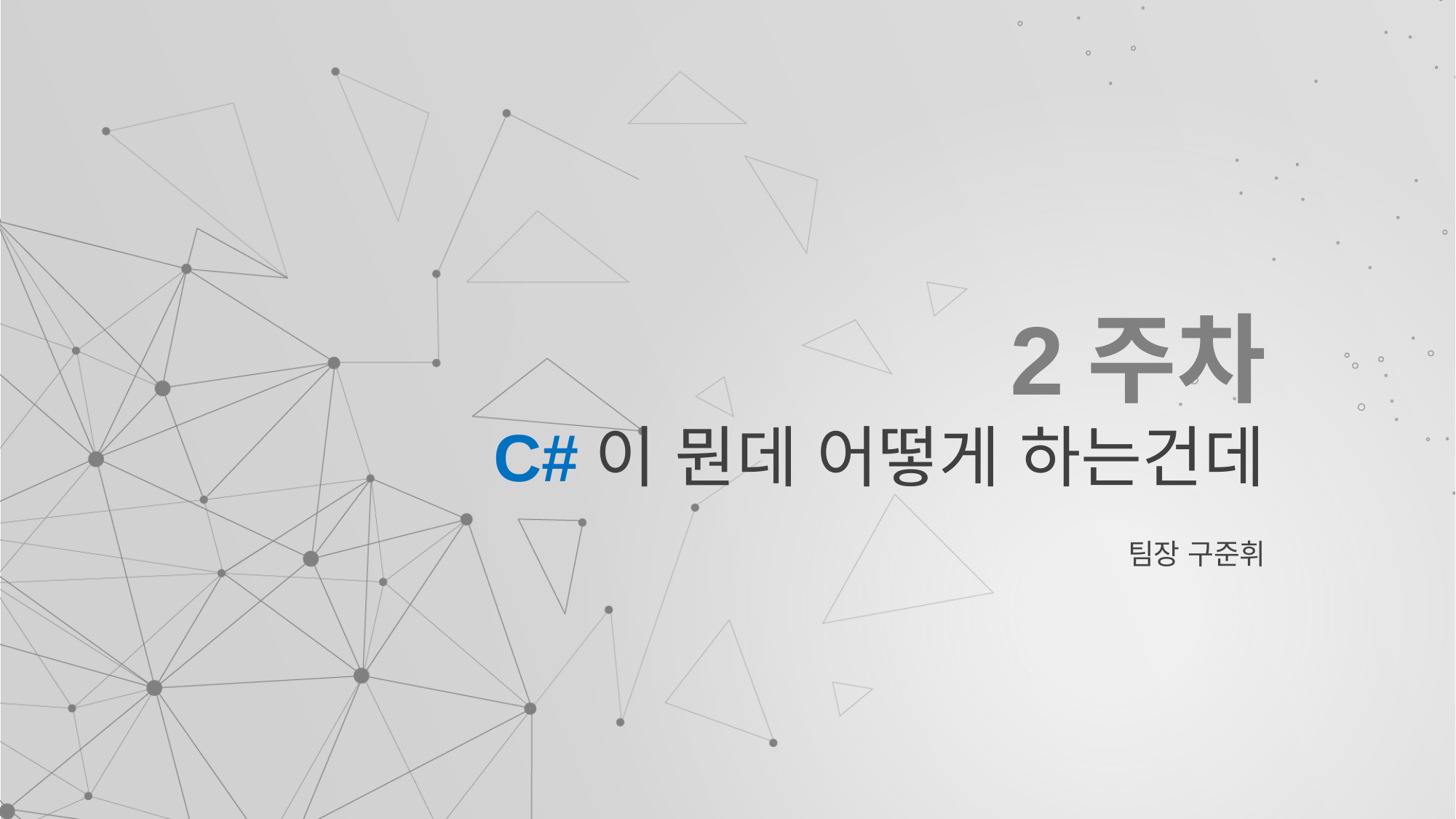

# 2주차 C#이 뭔데 어떻게 하는건데
팀장 구준휘